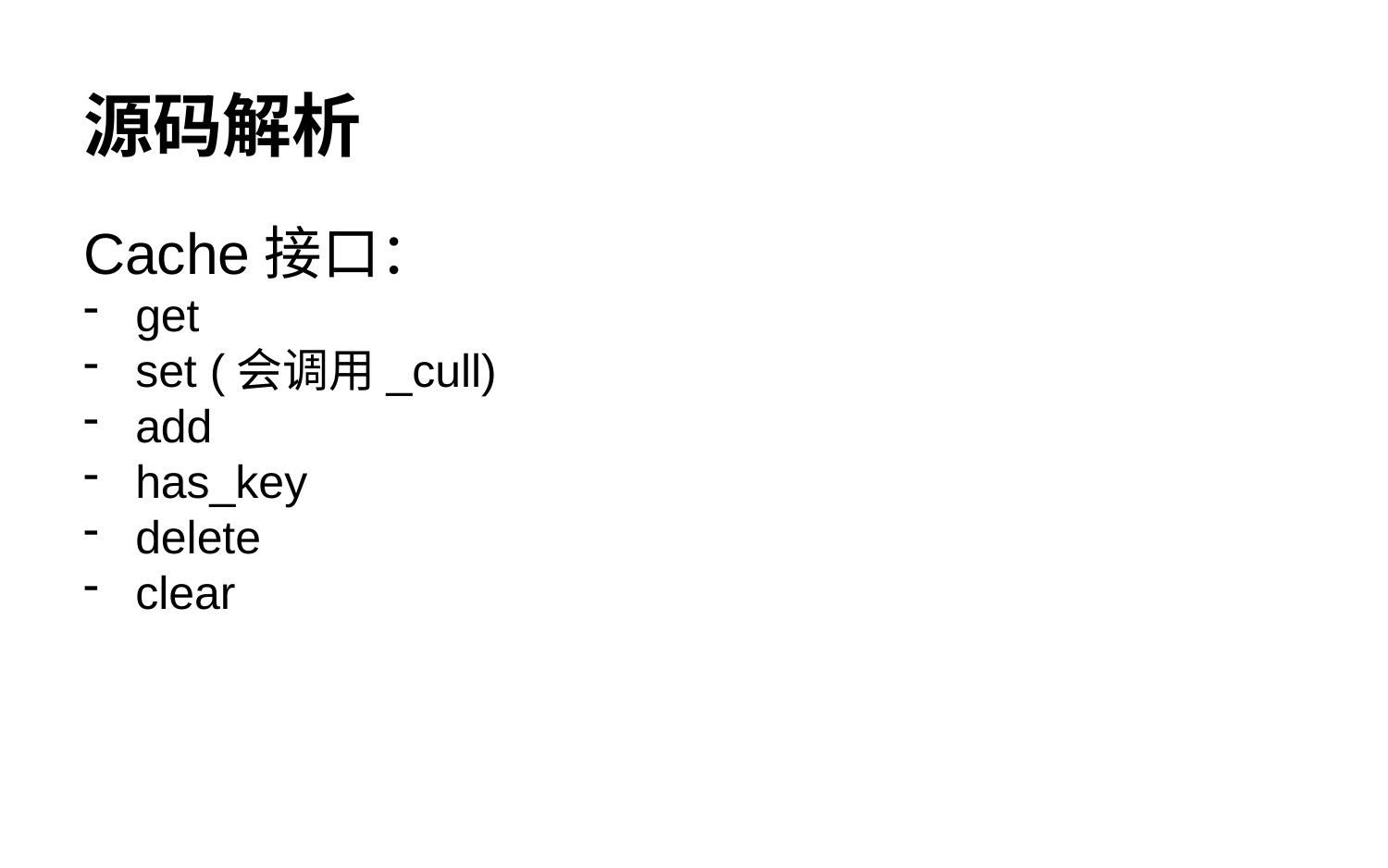

# 源码解析
Cache接口：
get
set (会调用_cull)
add
has_key
delete
clear